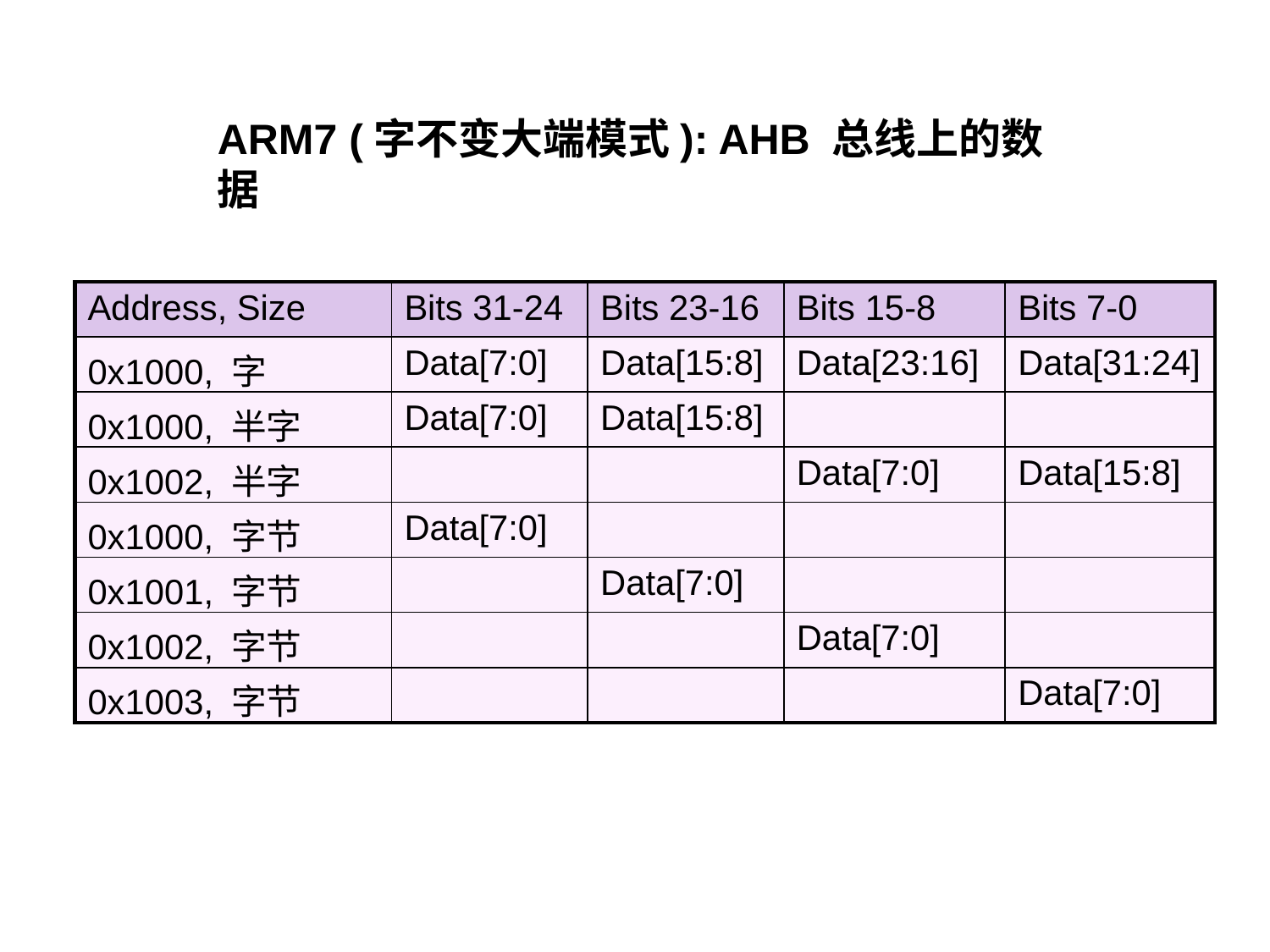

ARM7 (字不变大端模式): AHB 总线上的数据
| Address, Size | Bits 31-24 | Bits 23-16 | Bits 15-8 | Bits 7-0 |
| --- | --- | --- | --- | --- |
| 0x1000, 字 | Data[7:0] | Data[15:8] | Data[23:16] | Data[31:24] |
| 0x1000, 半字 | Data[7:0] | Data[15:8] |  |  |
| 0x1002, 半字 |  |  | Data[7:0] | Data[15:8] |
| 0x1000, 字节 | Data[7:0] |  |  |  |
| 0x1001, 字节 |  | Data[7:0] |  |  |
| 0x1002, 字节 |  |  | Data[7:0] |  |
| 0x1003, 字节 |  |  |  | Data[7:0] |